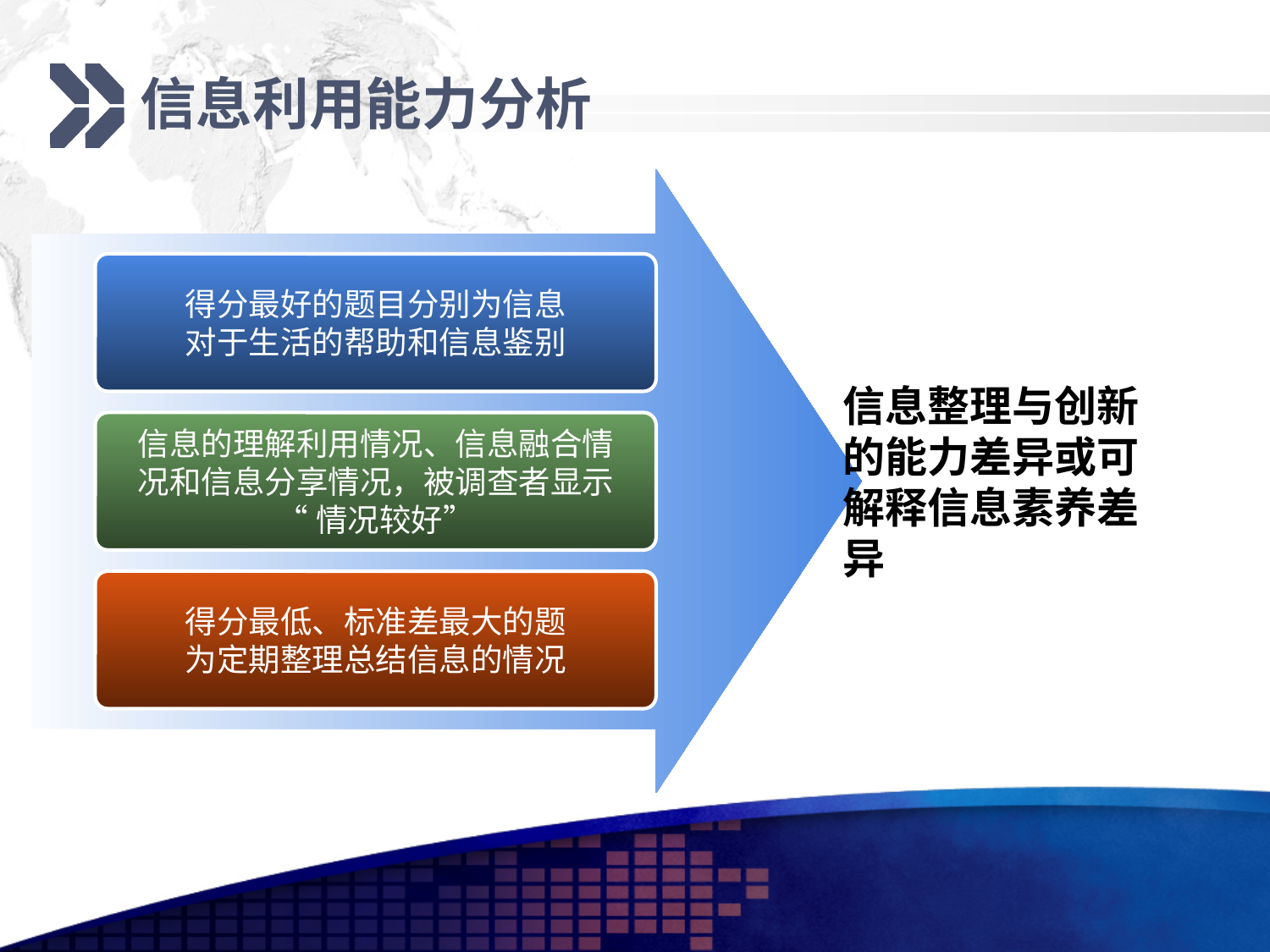

# 信息利用能力分析

得分最好的题目分别为信息
对于生活的帮助和信息鉴别
信息整理与创新的能力差异或可解释信息素养差异
信息的理解利用情况、信息融合情
况和信息分享情况，被调查者显示
“情况较好”
得分最低、标准差最大的题
为定期整理总结信息的情况